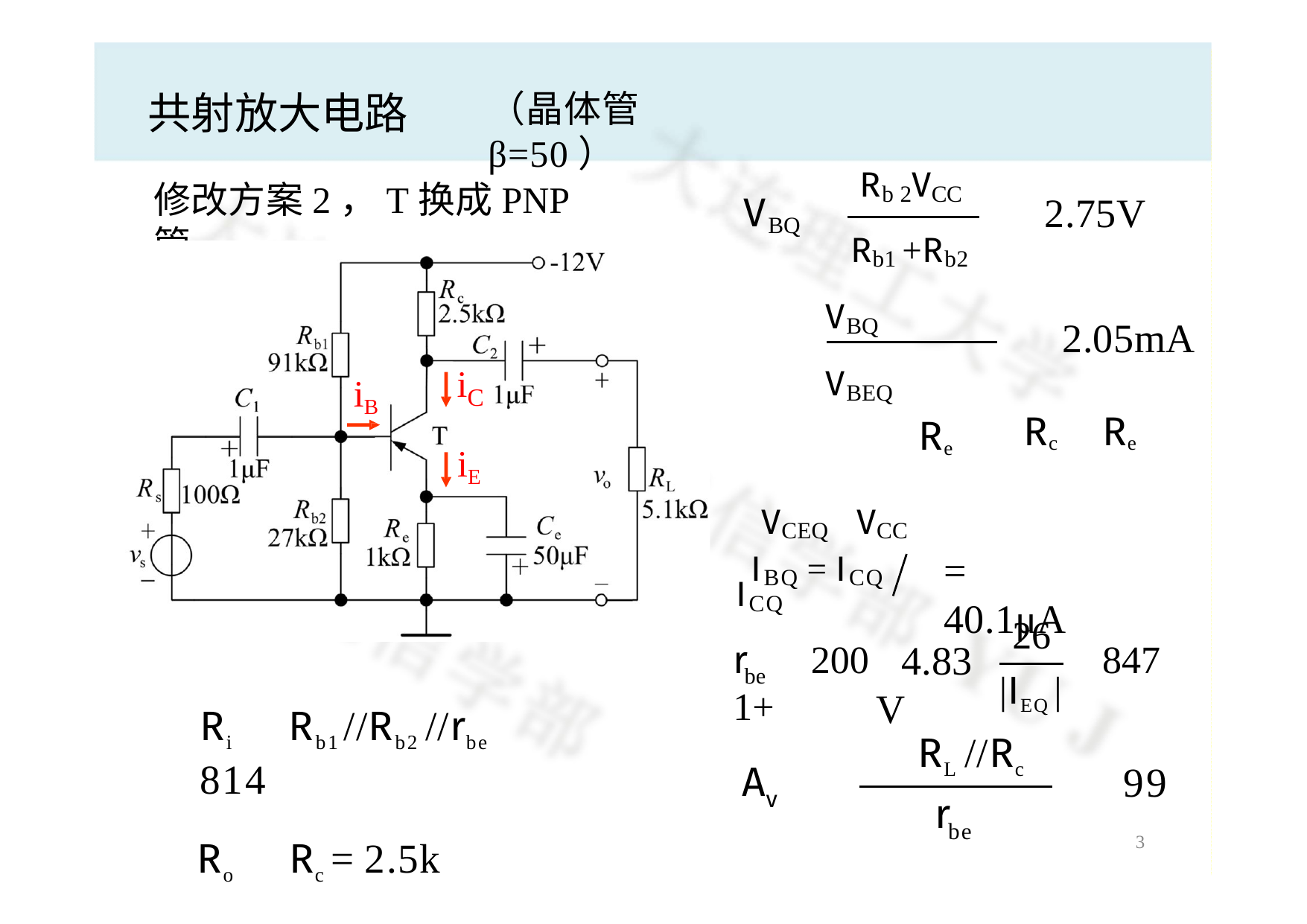

（晶体管β=50）
# 共射放大电路
Rb 2VCC
修改方案2，T换成PNP管。
V
2.75V
BQ
Rb1 +Rb2  VBQ	VBEQ
ICQ
Re
VCEQ	VCC	ICQ
4.83V

2.05mA

i
iB

C
Rc	Re

iE

=	40.1μA
IBQ = ICQ

26
r	200	1+
847
be

|IEQ |
Ri	Rb1 //Rb2 //rbe 	814
Ro	Rc = 2.5k
RL //Rc
A
99
3
v

r
be